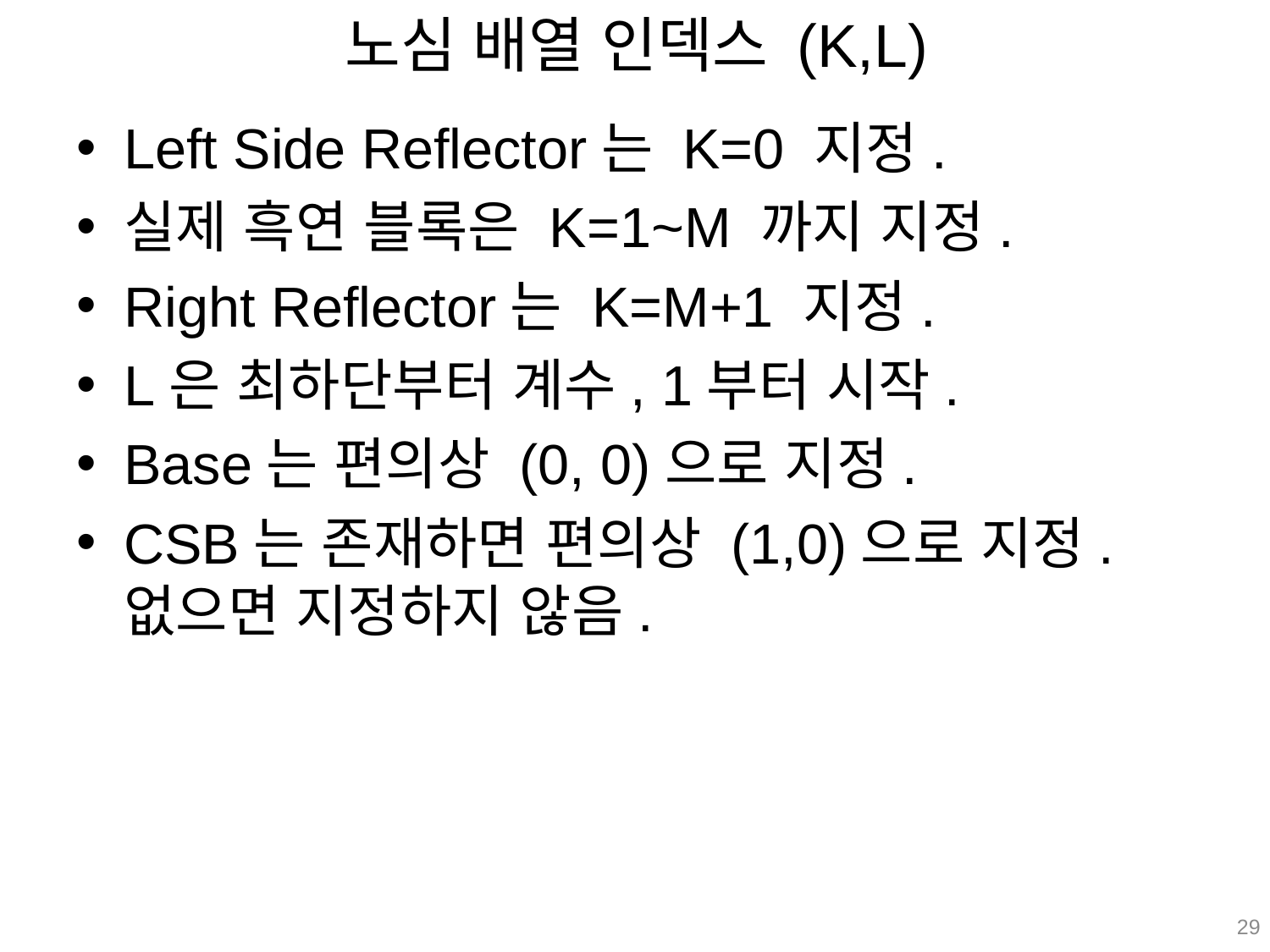

# 노심 배열 인덱스 (K,L)
Left Side Reflector는 K=0 지정.
실제 흑연 블록은 K=1~M 까지 지정.
Right Reflector는 K=M+1 지정.
L은 최하단부터 계수, 1부터 시작.
Base는 편의상 (0, 0)으로 지정.
CSB는 존재하면 편의상 (1,0)으로 지정. 없으면 지정하지 않음.

29